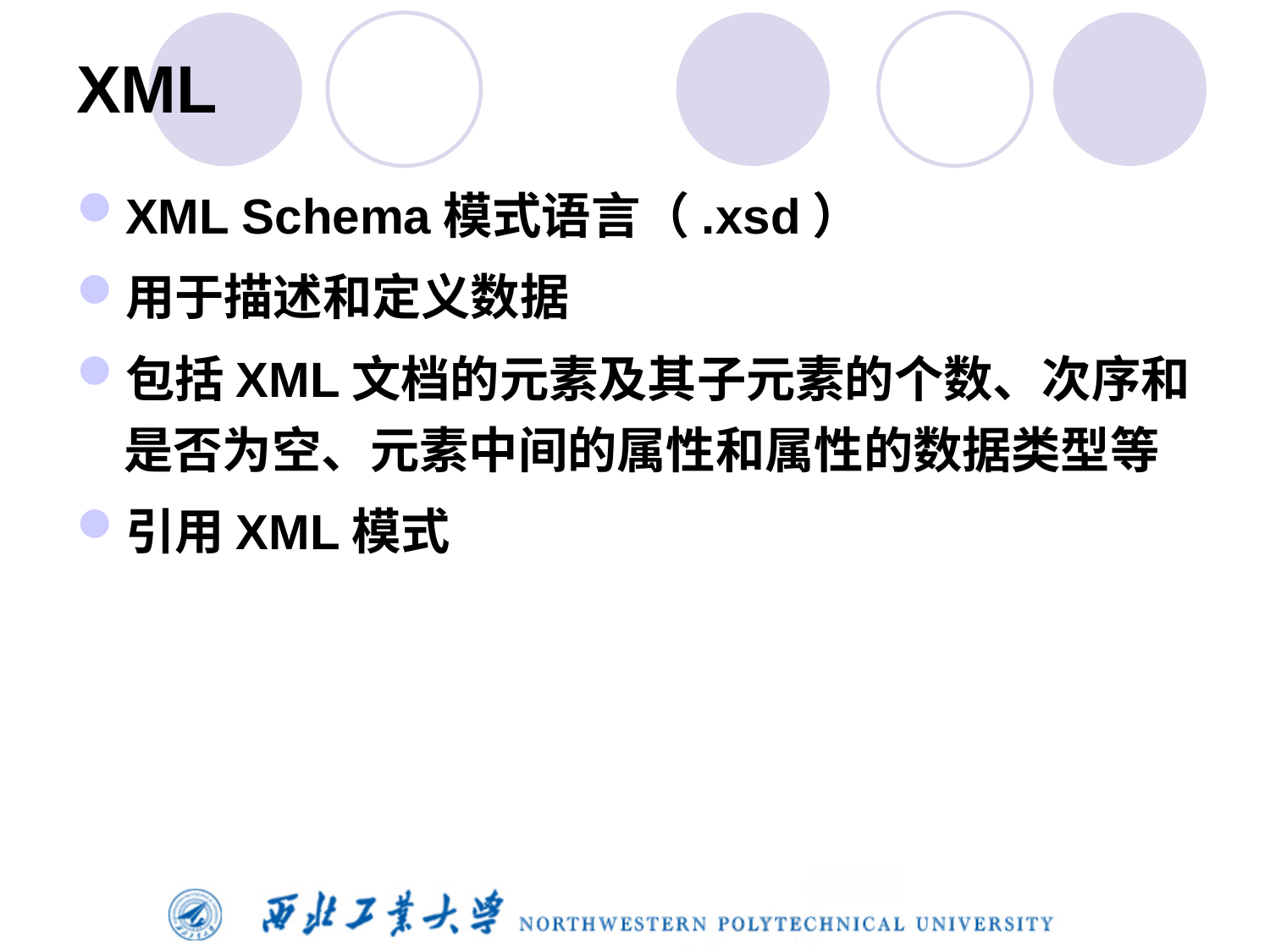

# XML
XML Schema模式语言（.xsd）
用于描述和定义数据
包括XML文档的元素及其子元素的个数、次序和是否为空、元素中间的属性和属性的数据类型等
引用XML模式